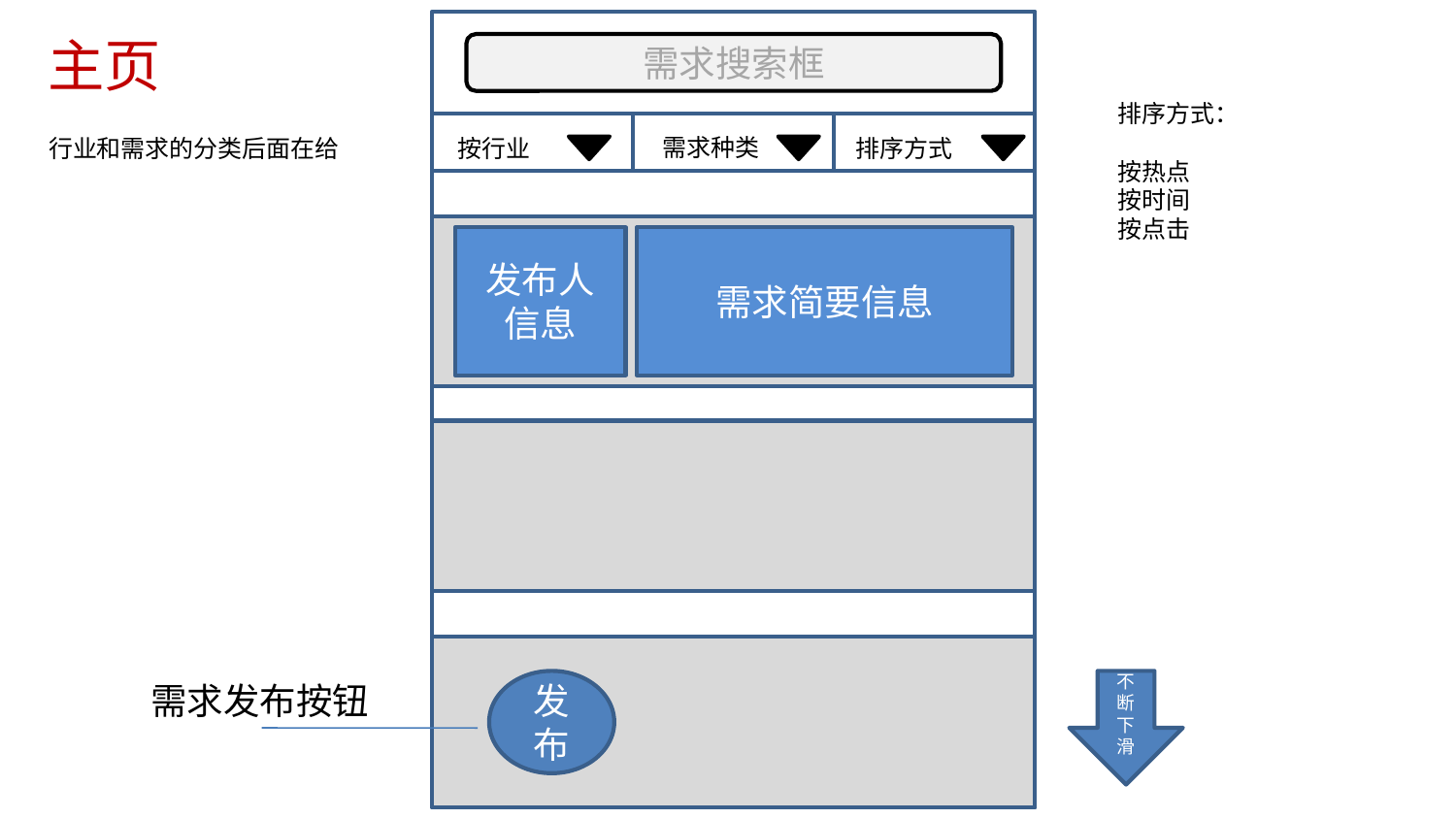

主页
需求搜索框
排序方式：
按热点
按时间
按点击

需求种类
行业和需求的分类后面在给
按行业
排序方式

发布人信息
需求简要信息
需求发布按钮
发布
不断下滑